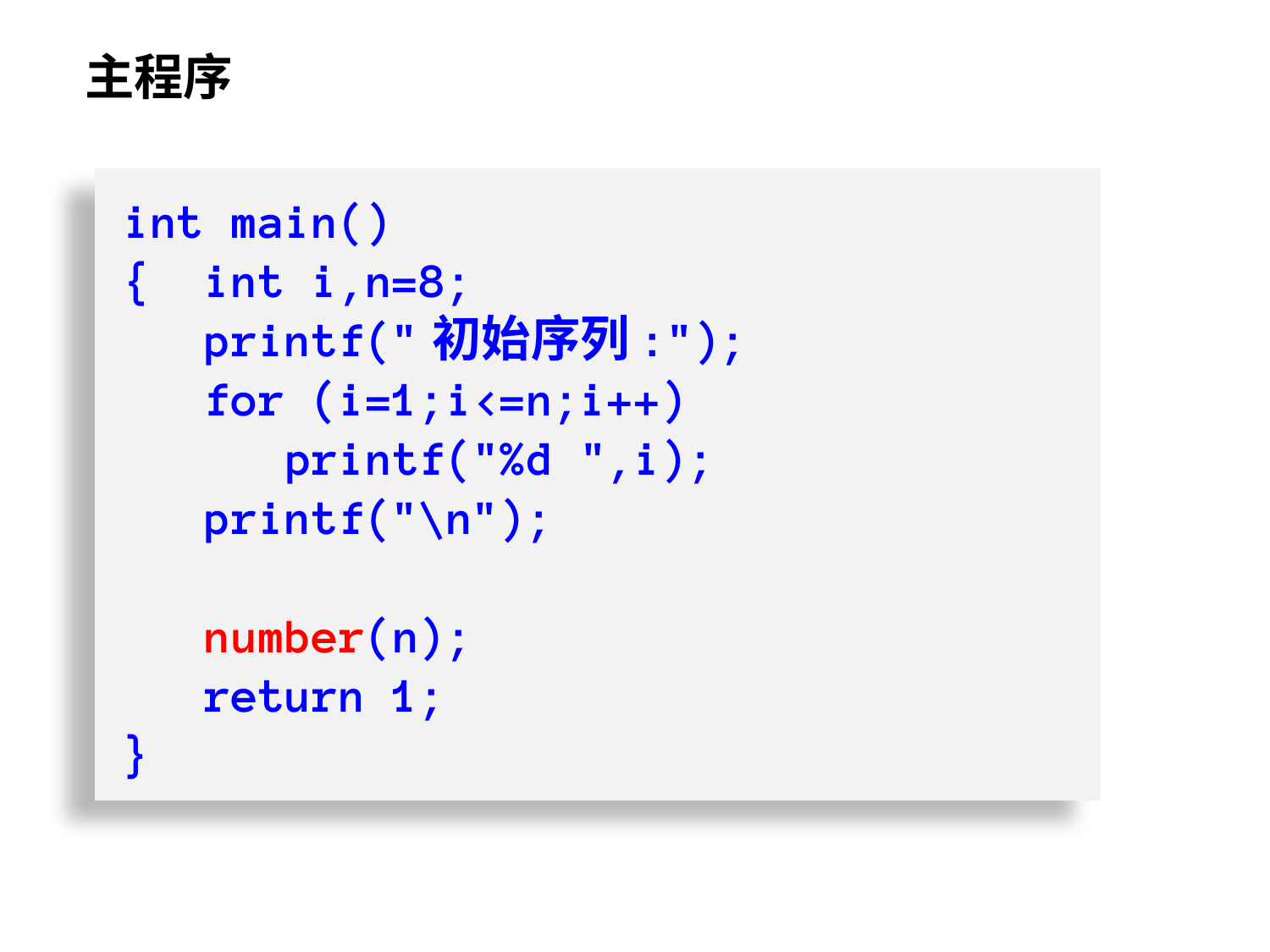

主程序
int main()
{  int i,n=8;
   printf("初始序列:");
   for (i=1;i<=n;i++)
      printf("%d ",i);
   printf("\n");
   number(n);
   return 1;
}